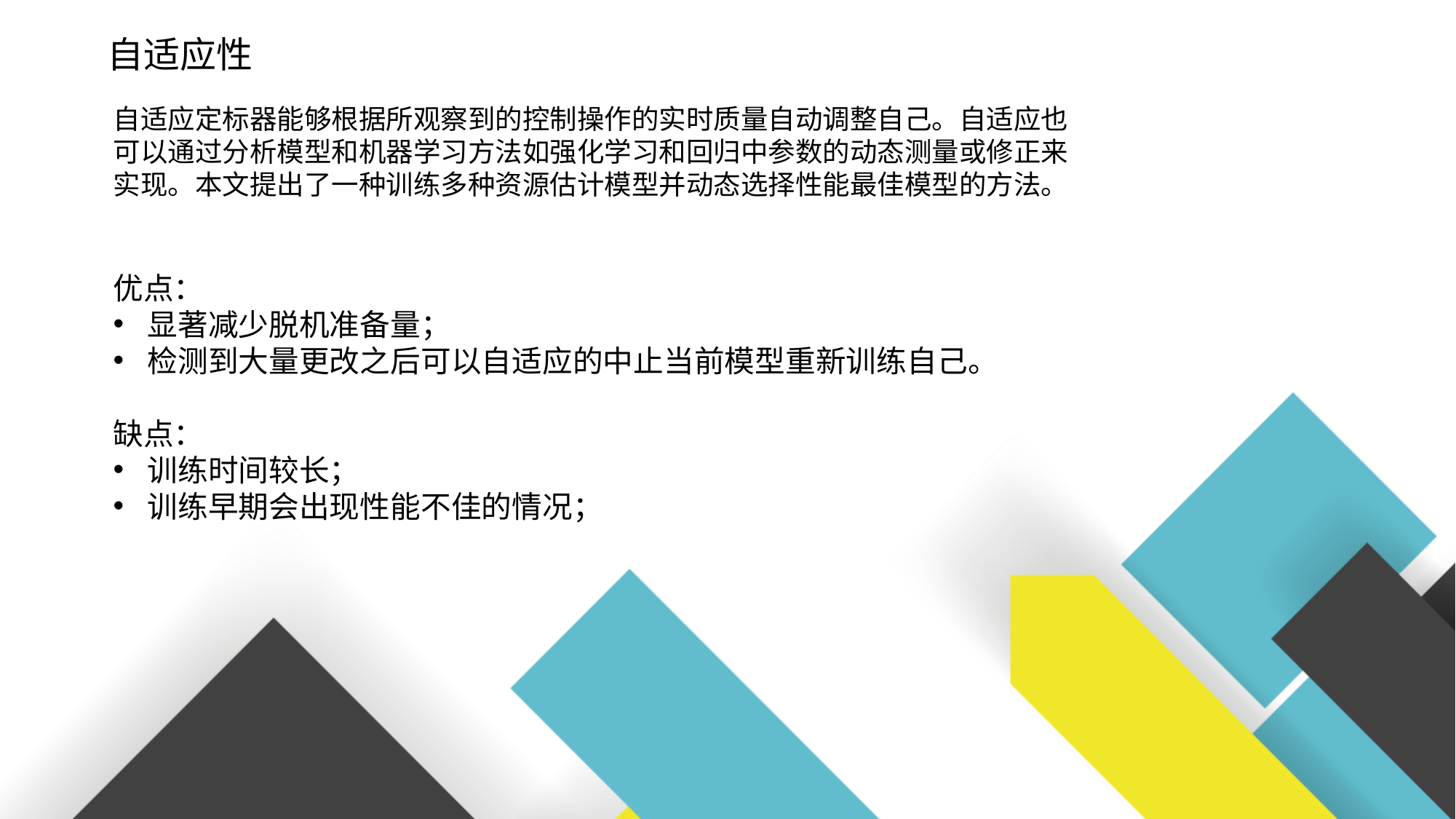

自适应性
自适应定标器能够根据所观察到的控制操作的实时质量自动调整自己。自适应也可以通过分析模型和机器学习方法如强化学习和回归中参数的动态测量或修正来实现。本文提出了一种训练多种资源估计模型并动态选择性能最佳模型的方法。

优点：
显著减少脱机准备量；
检测到大量更改之后可以自适应的中止当前模型重新训练自己。

缺点：
训练时间较长；
训练早期会出现性能不佳的情况；